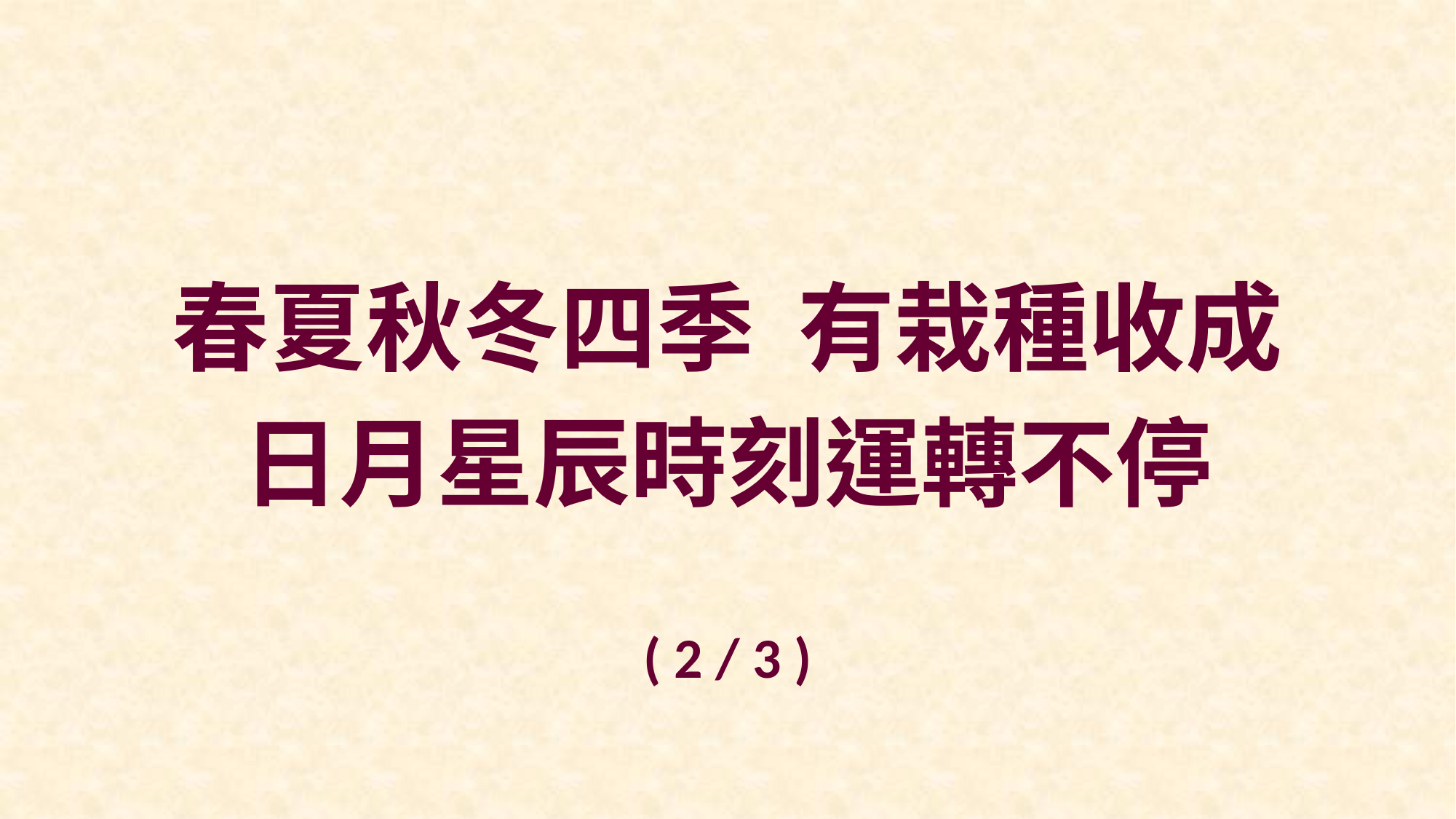

春夏秋冬四季  有栽種收成
日月星辰時刻運轉不停
( 2 / 3 )